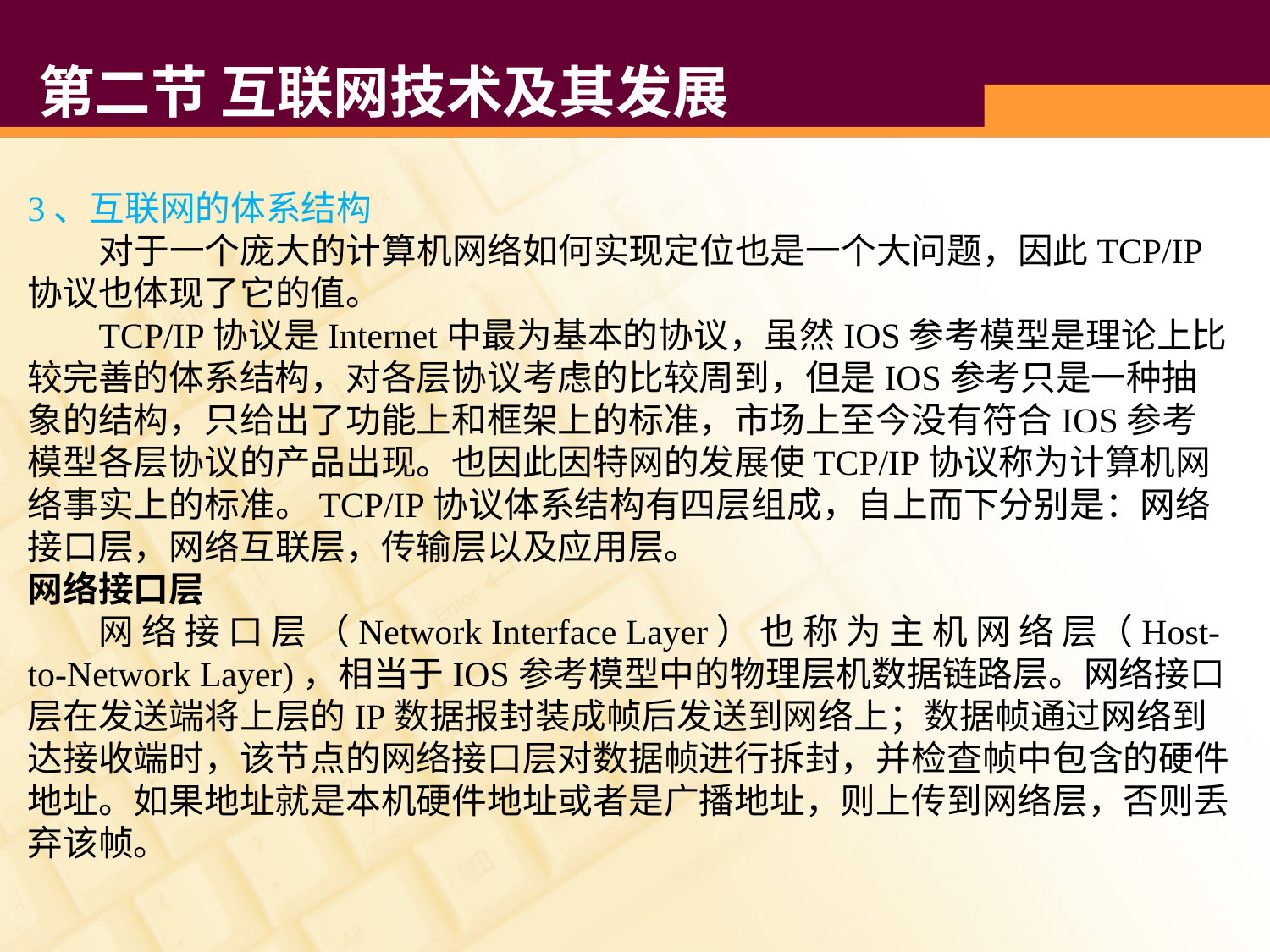

# 第二节 互联网技术及其发展
3、互联网的体系结构
        对于一个庞大的计算机网络如何实现定位也是一个大问题，因此TCP/IP协议也体现了它的值。
        TCP/IP协议是Internet中最为基本的协议，虽然IOS参考模型是理论上比较完善的体系结构，对各层协议考虑的比较周到，但是IOS参考只是一种抽象的结构，只给出了功能上和框架上的标准，市场上至今没有符合IOS参考模型各层协议的产品出现。也因此因特网的发展使TCP/IP协议称为计算机网络事实上的标准。TCP/IP协议体系结构有四层组成，自上而下分别是：网络接口层，网络互联层，传输层以及应用层。
网络接口层
        网 络 接 口 层 （Network Interface Layer） 也 称 为 主 机 网 络 层（Host-to-Network Layer)，相当于IOS参考模型中的物理层机数据链路层。网络接口层在发送端将上层的IP数据报封装成帧后发送到网络上；数据帧通过网络到达接收端时，该节点的网络接口层对数据帧进行拆封，并检查帧中包含的硬件地址。如果地址就是本机硬件地址或者是广播地址，则上传到网络层，否则丢弃该帧。